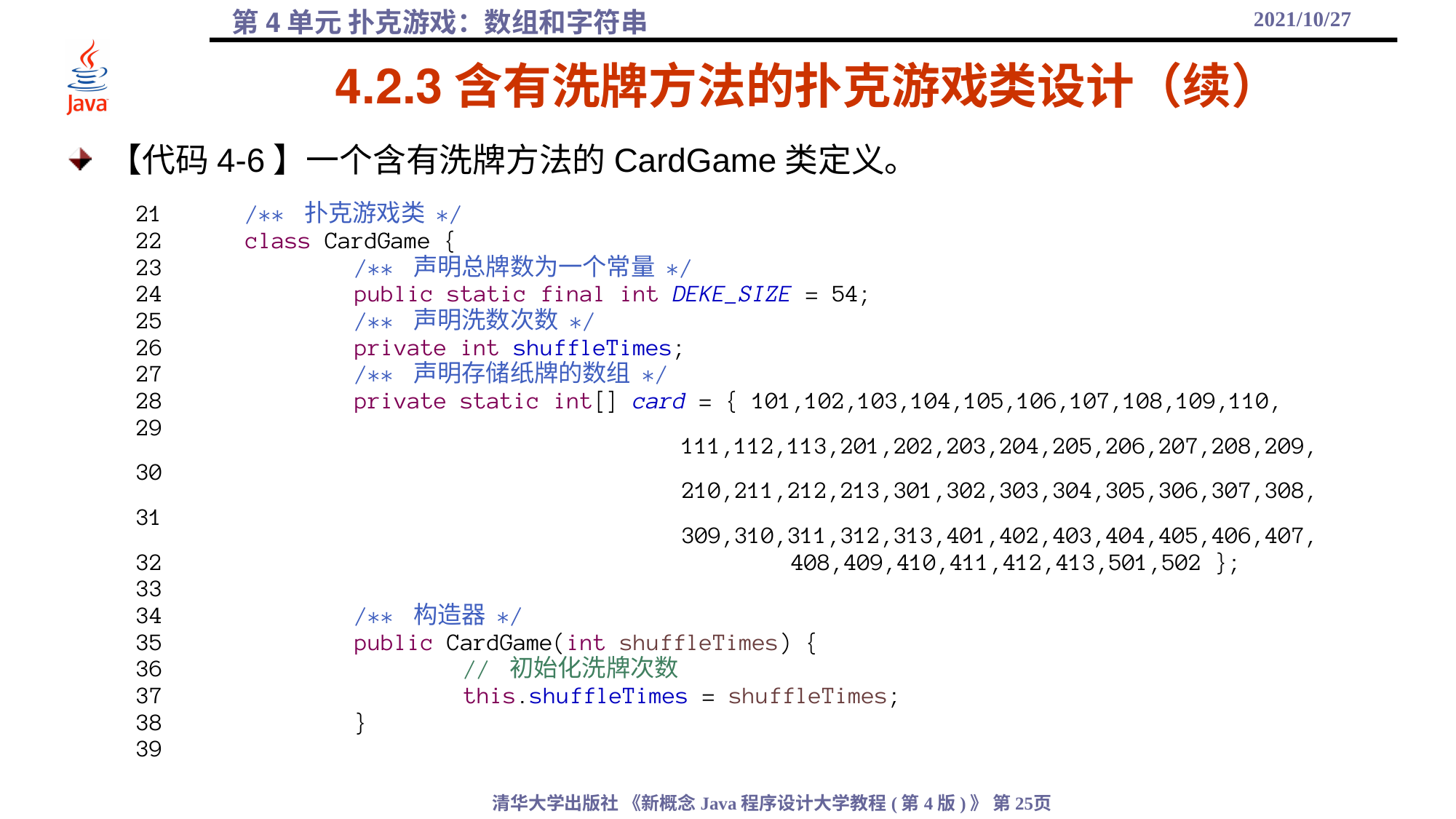

2021/10/27
# 4.2.3含有洗牌方法的扑克游戏类设计（续）
【代码4-6】一个含有洗牌方法的CardGame类定义。

21	/** 扑克游戏类 */
22	class CardGame {
23		/** 声明总牌数为一个常量 */
24		public static final int DEKE_SIZE = 54;
25		/** 声明洗数次数 */
26		private int shuffleTimes;
27		/** 声明存储纸牌的数组 */
28		private static int[] card = { 101,102,103,104,105,106,107,108,109,110,
29						      					 					111,112,113,201,202,203,204,205,206,207,208,209,
30						 				 						210,211,212,213,301,302,303,304,305,306,307,308,
31							  						 	      		309,310,311,312,313,401,402,403,404,405,406,407,
32						408,409,410,411,412,413,501,502 };
33
34		/** 构造器 */
35		public CardGame(int shuffleTimes) {
36			// 初始化洗牌次数
37			this.shuffleTimes = shuffleTimes;
38		}
39